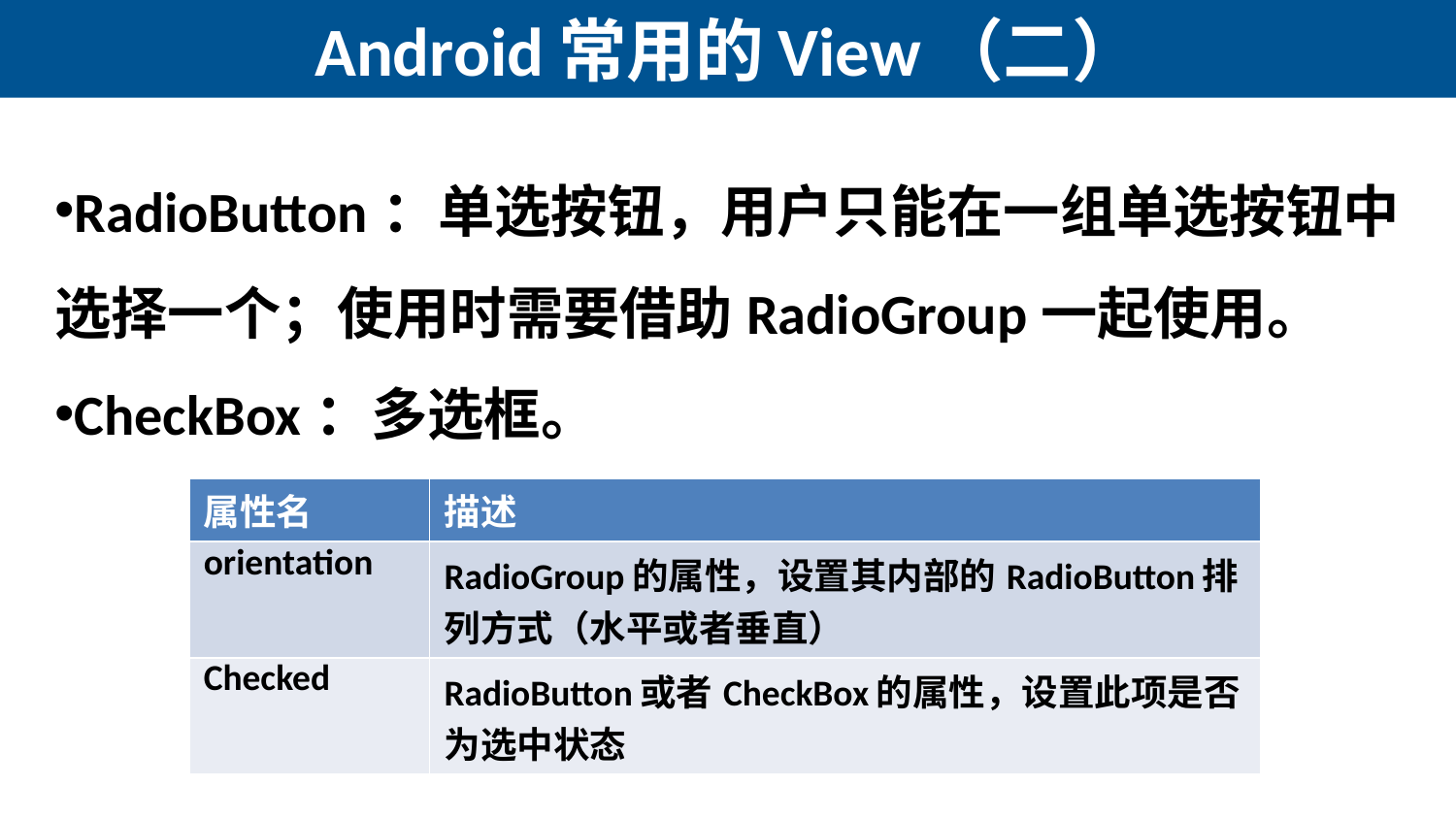

# Android常用的View（二）
RadioButton：单选按钮，用户只能在一组单选按钮中选择一个；使用时需要借助RadioGroup一起使用。
CheckBox：多选框。

| 属性名 | 描述 |
| --- | --- |
| orientation | RadioGroup的属性，设置其内部的RadioButton排列方式（水平或者垂直） |
| Checked | RadioButton或者CheckBox的属性，设置此项是否为选中状态 |